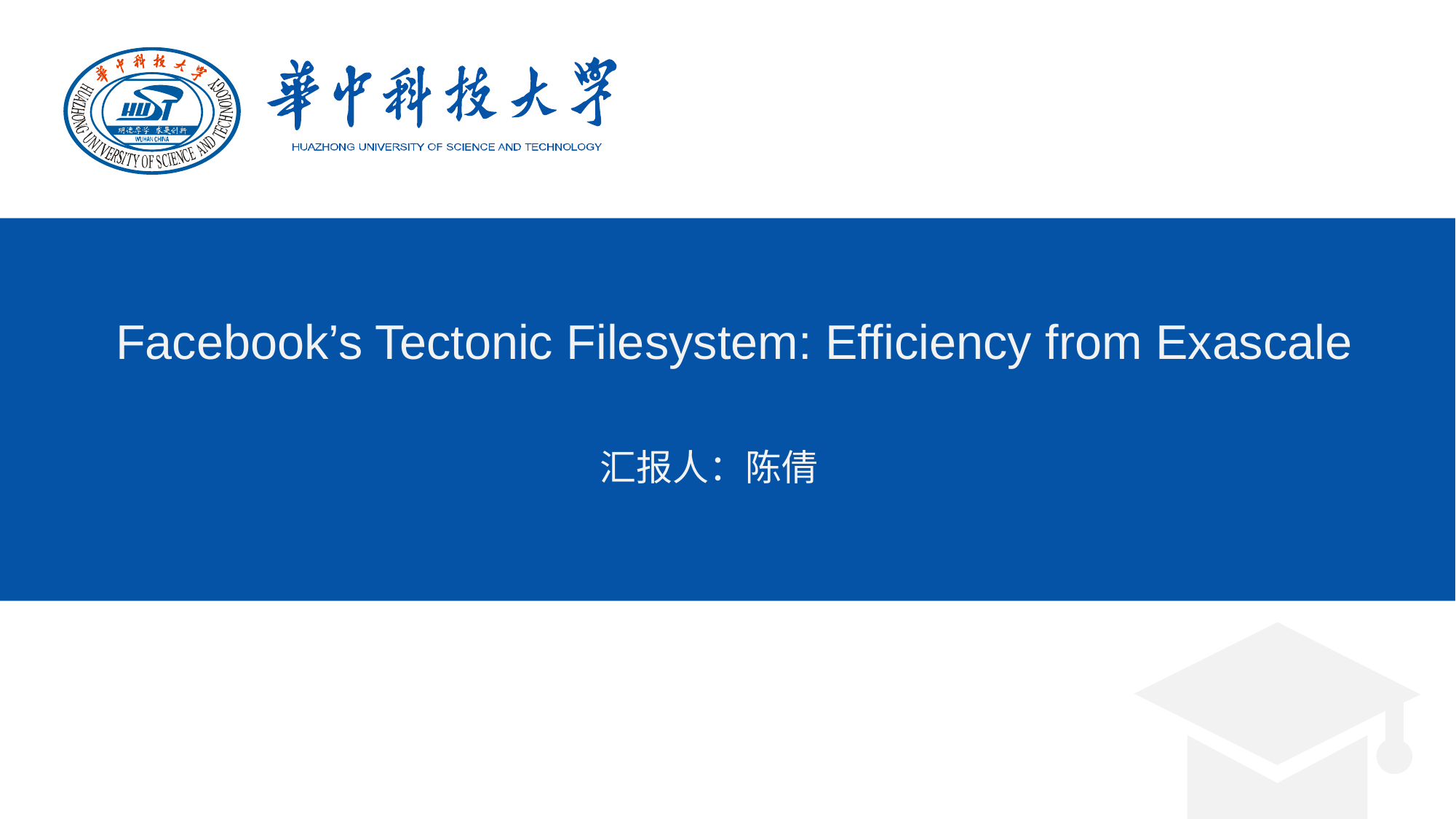

Facebook’s Tectonic Filesystem: Efficiency from Exascale
汇报人：陈倩